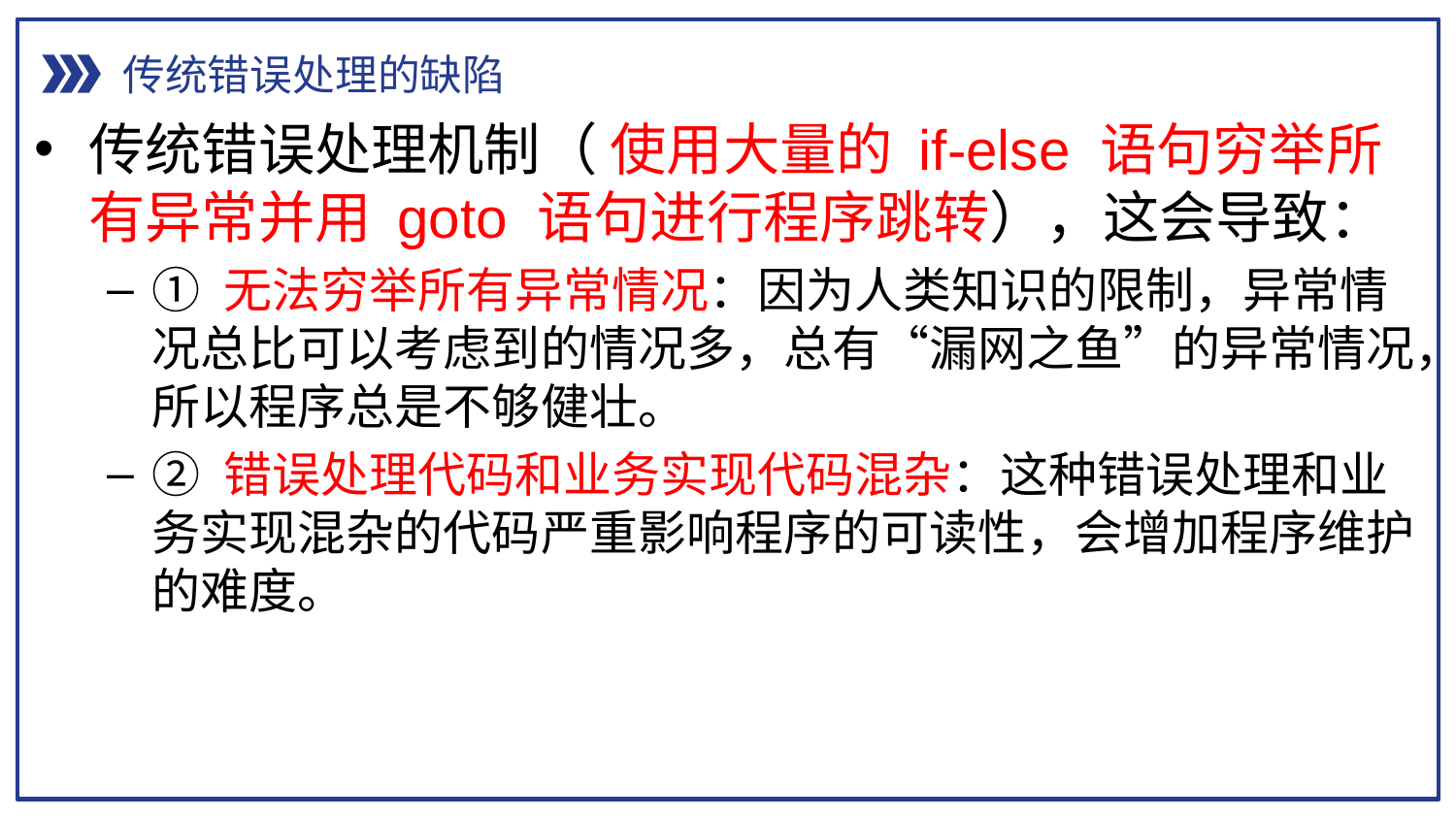

传统错误处理的缺陷

传统错误处理机制（ 使用大量的 if-else 语句穷举所有异常并用 goto 语句进行程序跳转），这会导致：
① 无法穷举所有异常情况：因为人类知识的限制，异常情况总比可以考虑到的情况多，总有“漏网之鱼”的异常情况，所以程序总是不够健壮。
② 错误处理代码和业务实现代码混杂：这种错误处理和业务实现混杂的代码严重影响程序的可读性，会增加程序维护的难度。